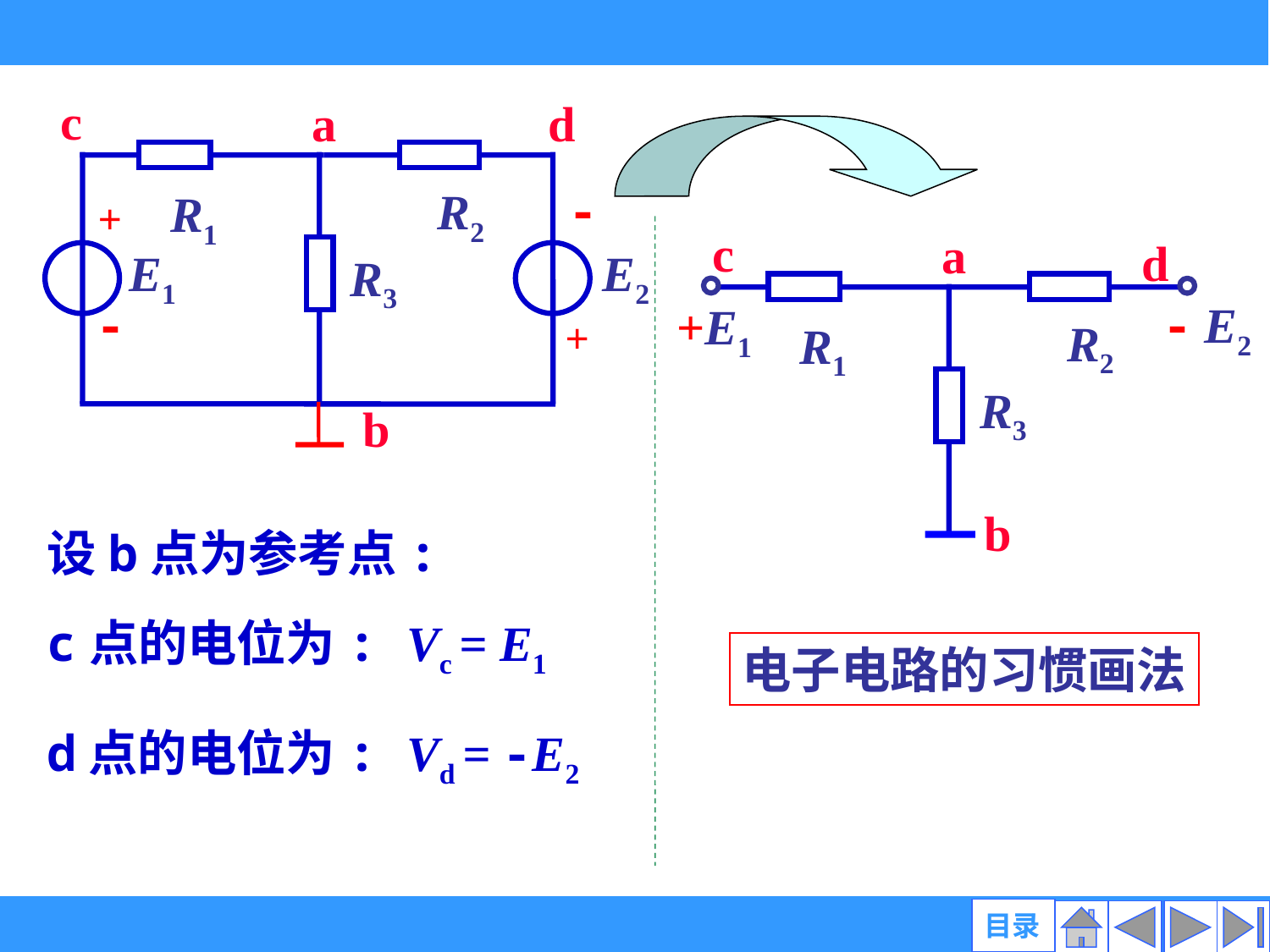

c
a
d

-
R2
R1
+
E1
E2

R3

-
+
b

c
a
d

- E2
+E1
R2
R1

R3
b

设b点为参考点:
c点的电位为: Vc = E1
电子电路的习惯画法
d点的电位为: Vd = -E2